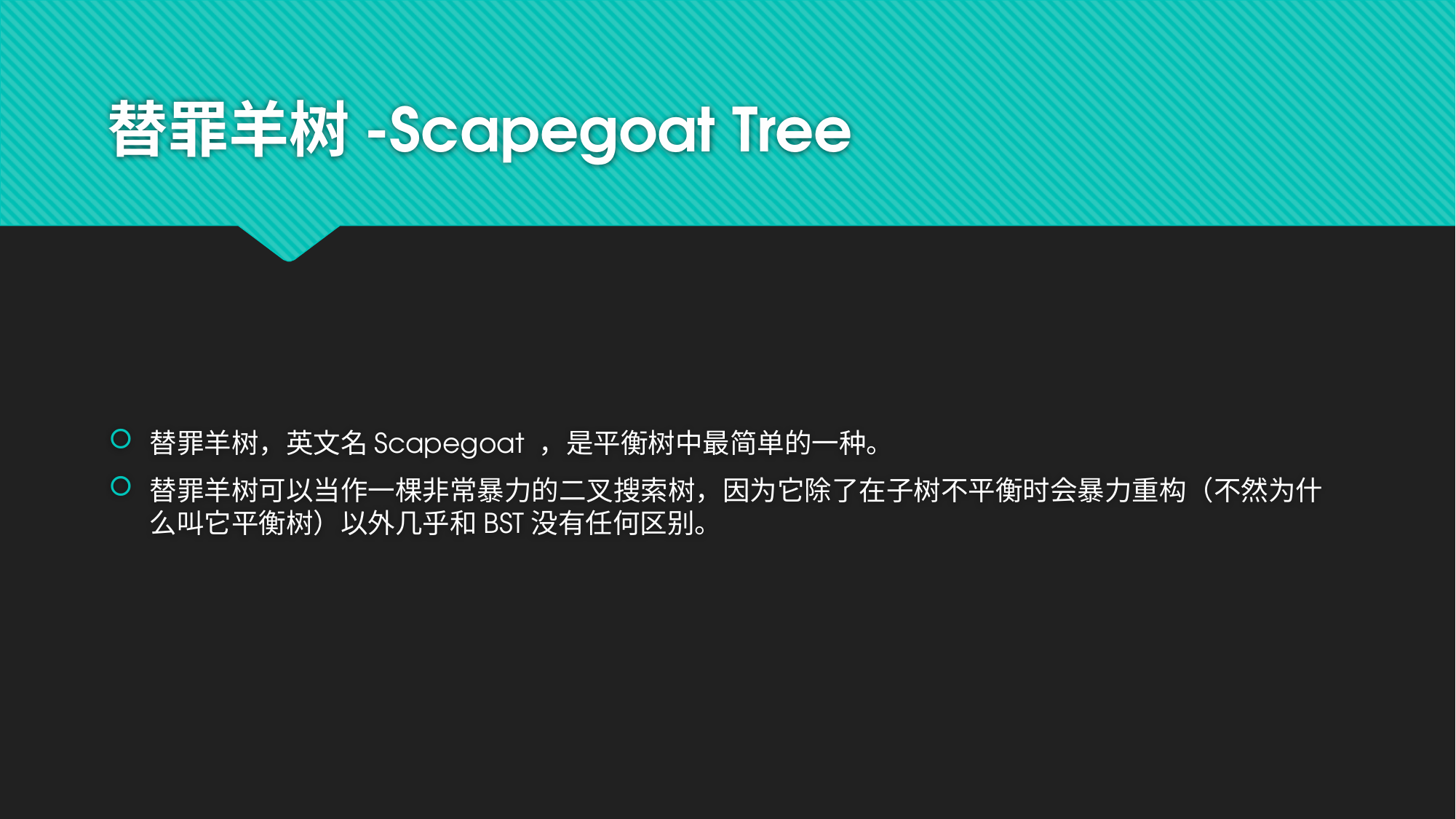

# 替罪羊树-Scapegoat Tree
替罪羊树，英文名Scapegoat ，是平衡树中最简单的一种。
替罪羊树可以当作一棵非常暴力的二叉搜索树，因为它除了在子树不平衡时会暴力重构（不然为什么叫它平衡树）以外几乎和BST没有任何区别。